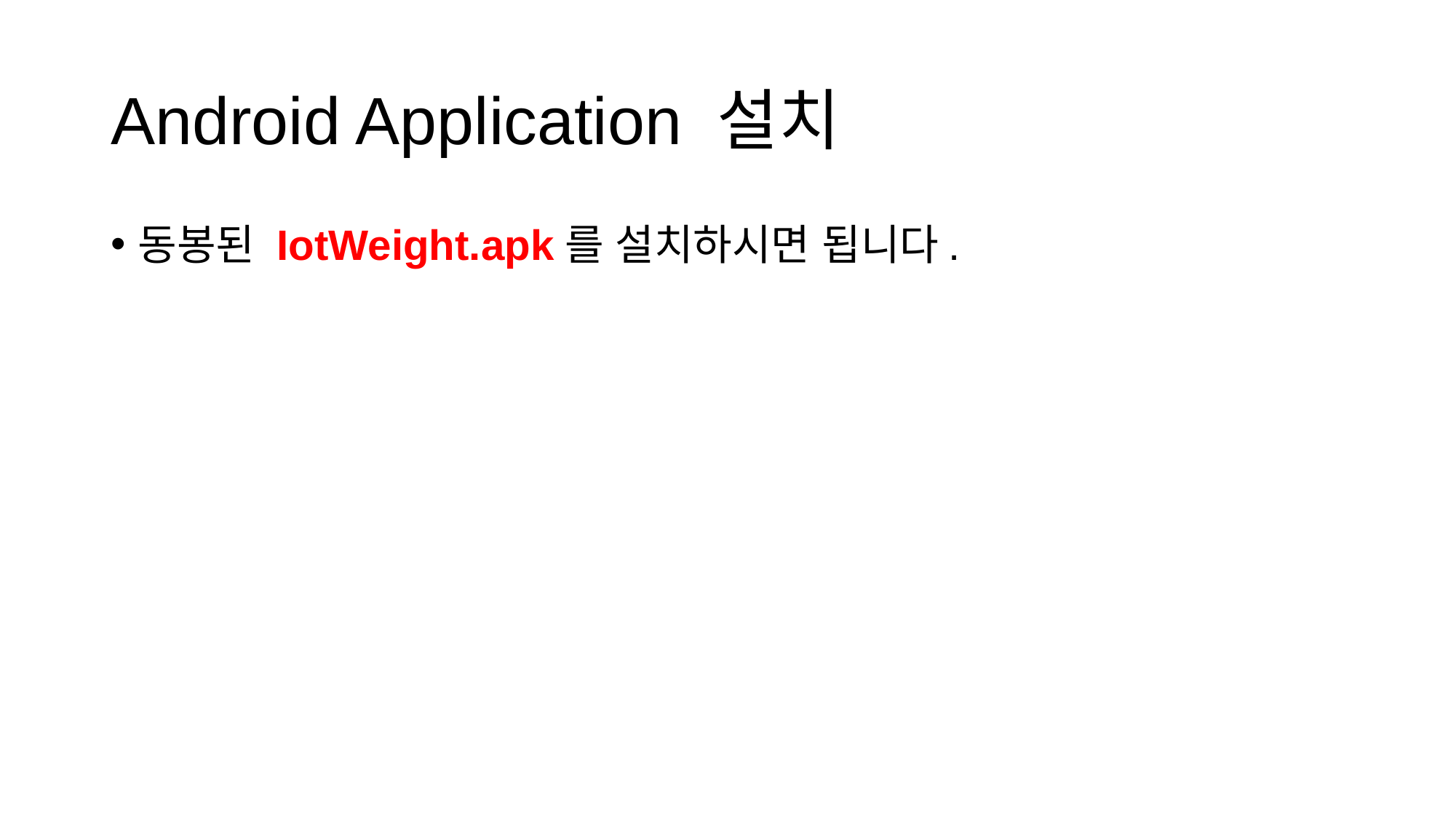

# Android Application 설치
동봉된 IotWeight.apk를 설치하시면 됩니다.